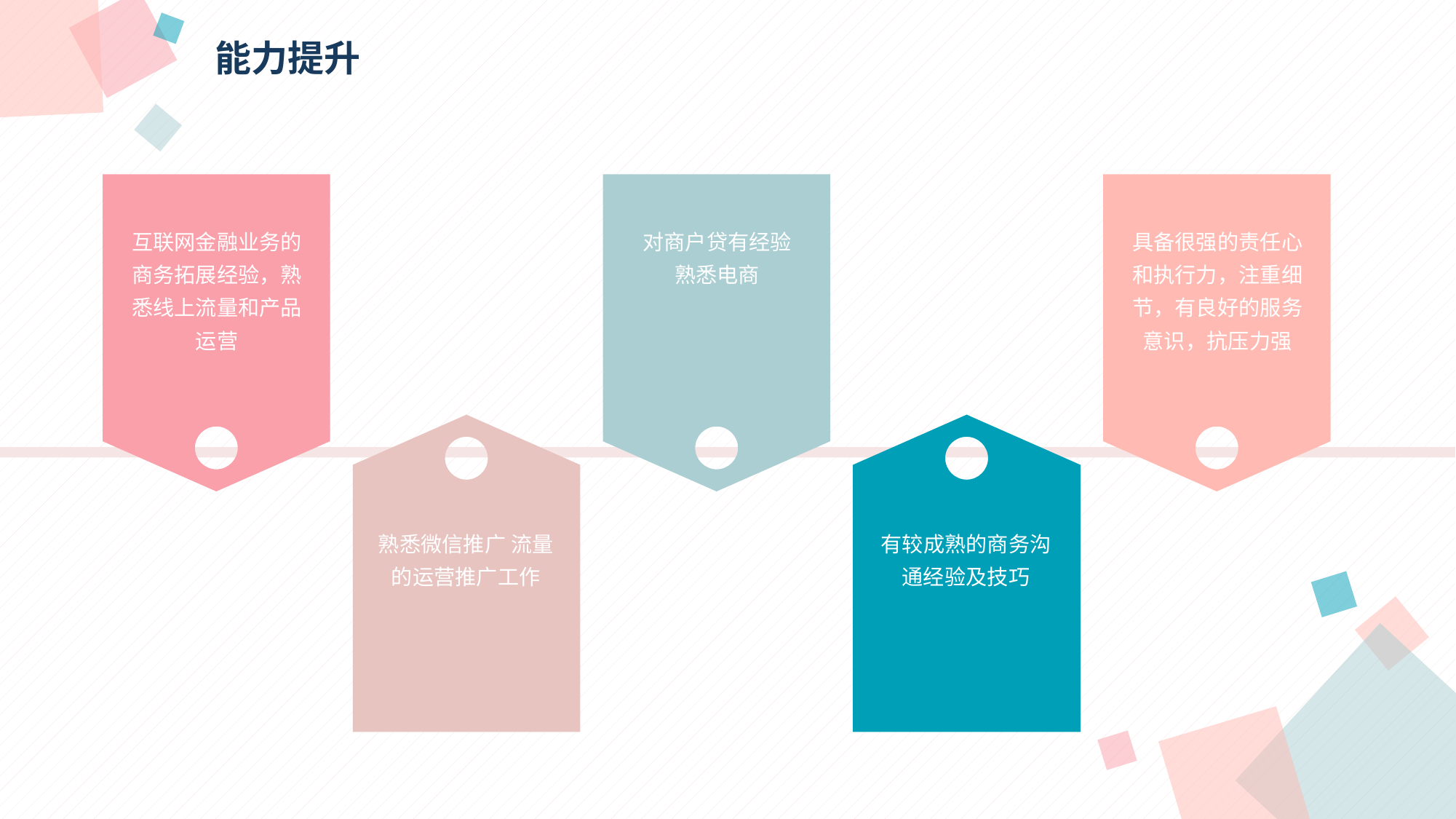

能力提升

互联网金融业务的商务拓展经验，熟悉线上流量和产品运营
对商户贷有经验
熟悉电商
具备很强的责任心和执行力，注重细节，有良好的服务意识，抗压力强

熟悉微信推广 流量的运营推广工作
有较成熟的商务沟通经验及技巧